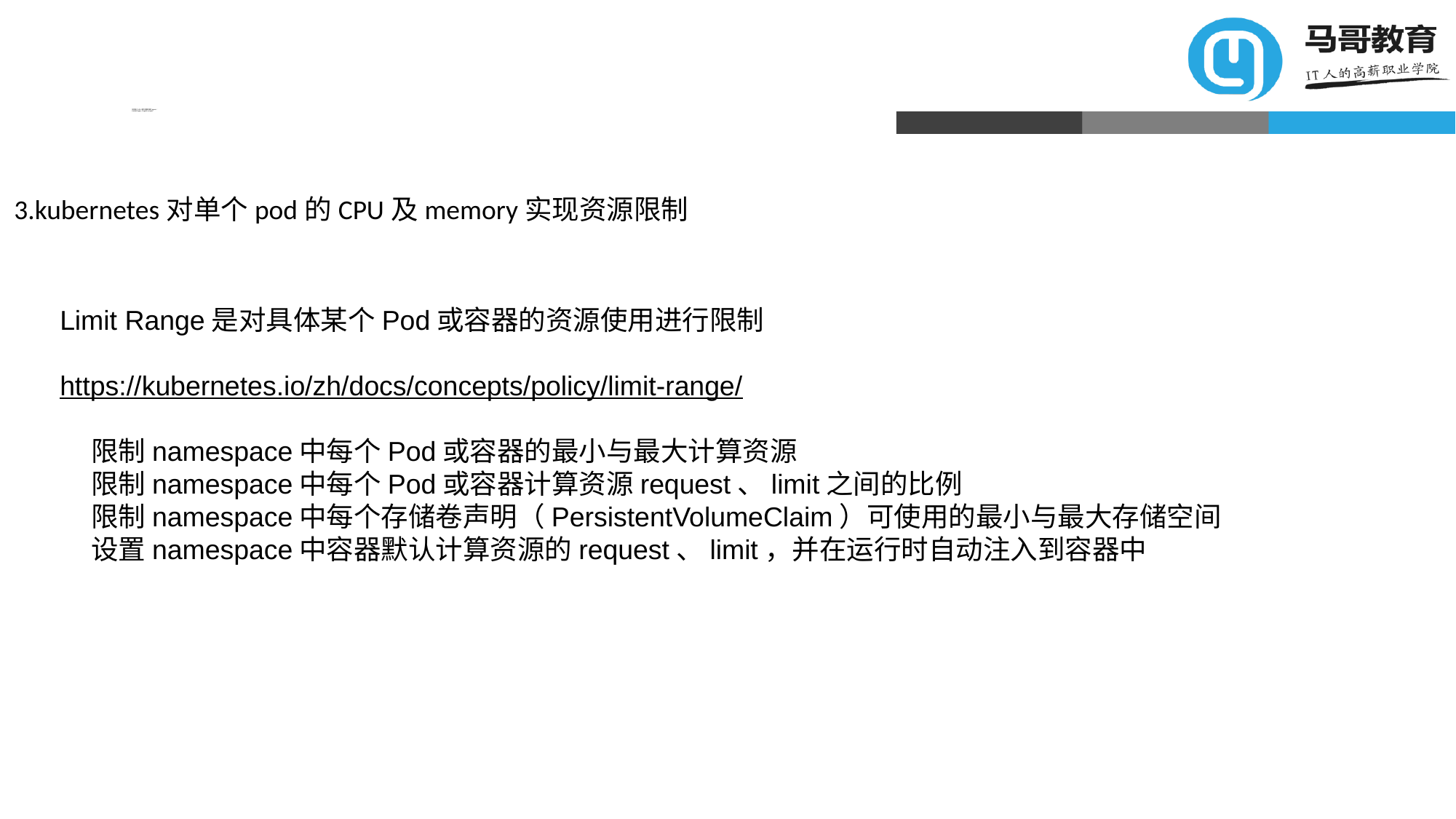

实现基于URL请求流量转发的ingress：
# kubectl apply  -f ingress-url.yaml

3.kubernetes对单个pod的CPU及memory实现资源限制
Limit Range是对具体某个Pod或容器的资源使用进行限制

https://kubernetes.io/zh/docs/concepts/policy/limit-range/
    限制namespace中每个Pod或容器的最小与最大计算资源
    限制namespace中每个Pod或容器计算资源request、limit之间的比例
    限制namespace中每个存储卷声明（PersistentVolumeClaim）可使用的最小与最大存储空间
    设置namespace中容器默认计算资源的request、limit，并在运行时自动注入到容器中